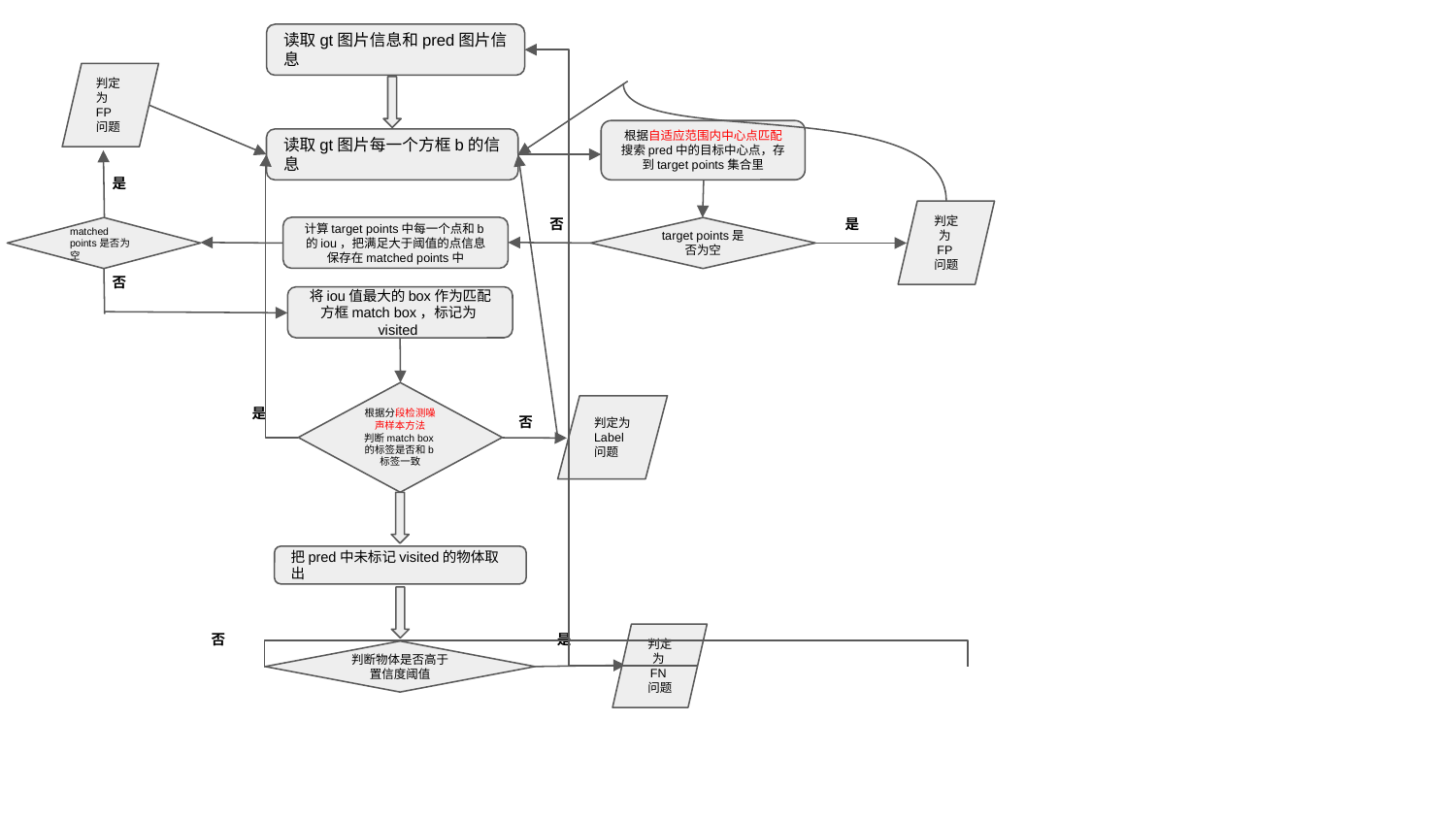

读取gt图片信息和pred图片信息
判定为FP问题

根据自适应范围内中心点匹配搜索pred中的目标中心点，存到target points集合里
读取gt图片每一个方框b的信息
是
判定为FP问题
否
是
计算target points中每一个点和b的iou，把满足大于阈值的点信息保存在matched points中
matched points是否为空
target points是否为空
否
将iou值最大的box作为匹配方框match box，标记为visited
根据分段检测噪声样本方法
判断match box的标签是否和b标签一致
是
判定为Label问题
否

把pred中未标记visited的物体取出

否
是
判定为FN问题
判断物体是否高于置信度阈值